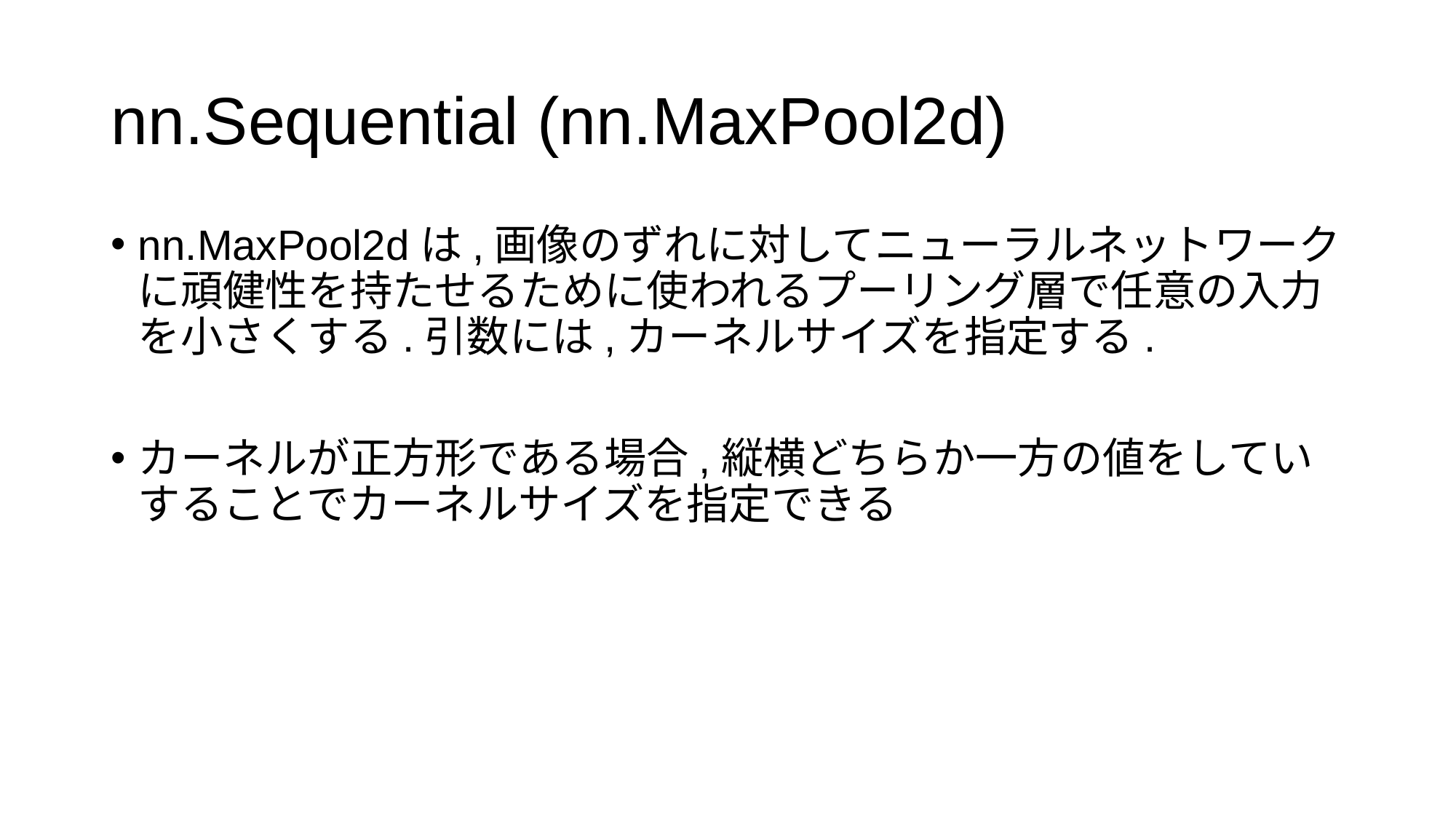

# nn.Sequential (nn.MaxPool2d)
nn.MaxPool2dは,画像のずれに対してニューラルネットワークに頑健性を持たせるために使われるプーリング層で任意の入力を小さくする.引数には,カーネルサイズを指定する.

カーネルが正方形である場合,縦横どちらか一方の値をしていすることでカーネルサイズを指定できる